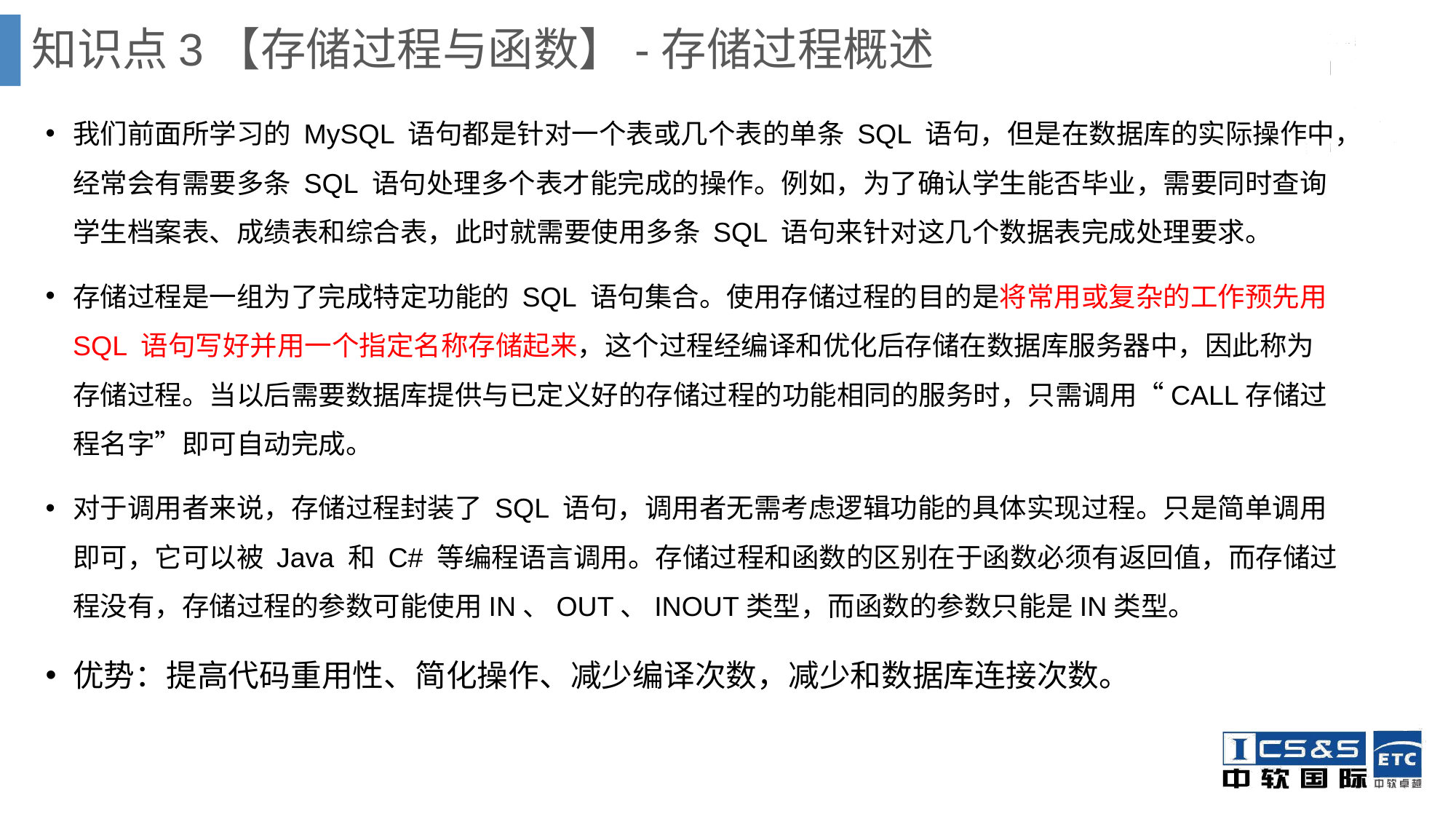

知识点3【存储过程与函数】-存储过程概述
我们前面所学习的 MySQL 语句都是针对一个表或几个表的单条 SQL 语句，但是在数据库的实际操作中，经常会有需要多条 SQL 语句处理多个表才能完成的操作。例如，为了确认学生能否毕业，需要同时查询学生档案表、成绩表和综合表，此时就需要使用多条 SQL 语句来针对这几个数据表完成处理要求。
存储过程是一组为了完成特定功能的 SQL 语句集合。使用存储过程的目的是将常用或复杂的工作预先用 SQL 语句写好并用一个指定名称存储起来，这个过程经编译和优化后存储在数据库服务器中，因此称为存储过程。当以后需要数据库提供与已定义好的存储过程的功能相同的服务时，只需调用“CALL存储过程名字”即可自动完成。
对于调用者来说，存储过程封装了 SQL 语句，调用者无需考虑逻辑功能的具体实现过程。只是简单调用即可，它可以被 Java 和 C# 等编程语言调用。存储过程和函数的区别在于函数必须有返回值，而存储过程没有，存储过程的参数可能使用IN、OUT、INOUT类型，而函数的参数只能是IN类型。
优势：提高代码重用性、简化操作、减少编译次数，减少和数据库连接次数。